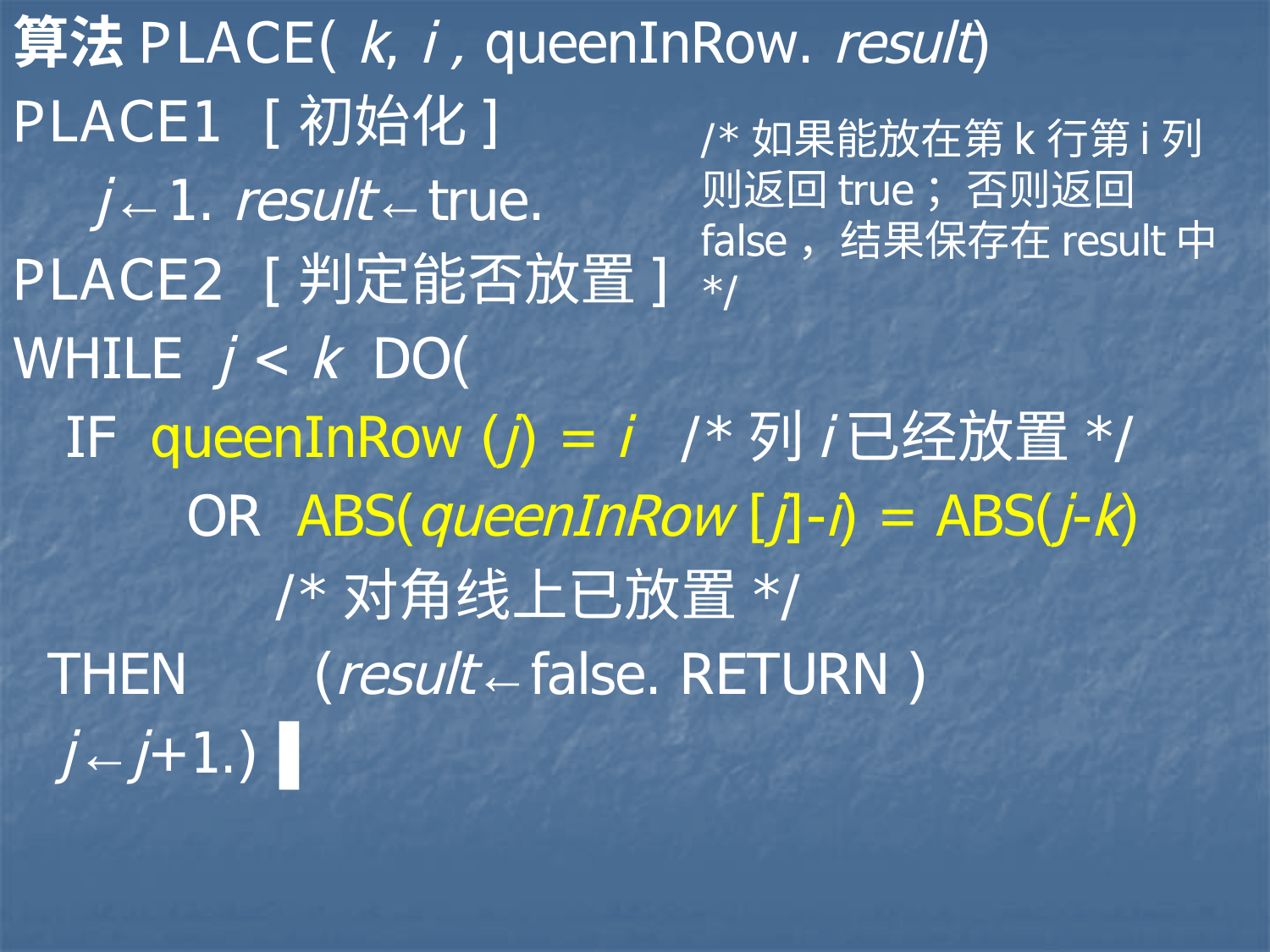

算法PLACE( k, i , queenInRow. result)
PLACE1  [初始化]
     j←1. result←true.
PLACE2  [判定能否放置]
WHILE  j < k  DO(
   IF  queenInRow (j) = i   /*列i已经放置*/
		OR  ABS(queenInRow [j]−i) = ABS(j−k)
               /*对角线上已放置*/
  THEN	(result←false. RETURN )
	j←j+1.)▐
/*如果能放在第k行第i列则返回true；否则返回false，结果保存在result中 */